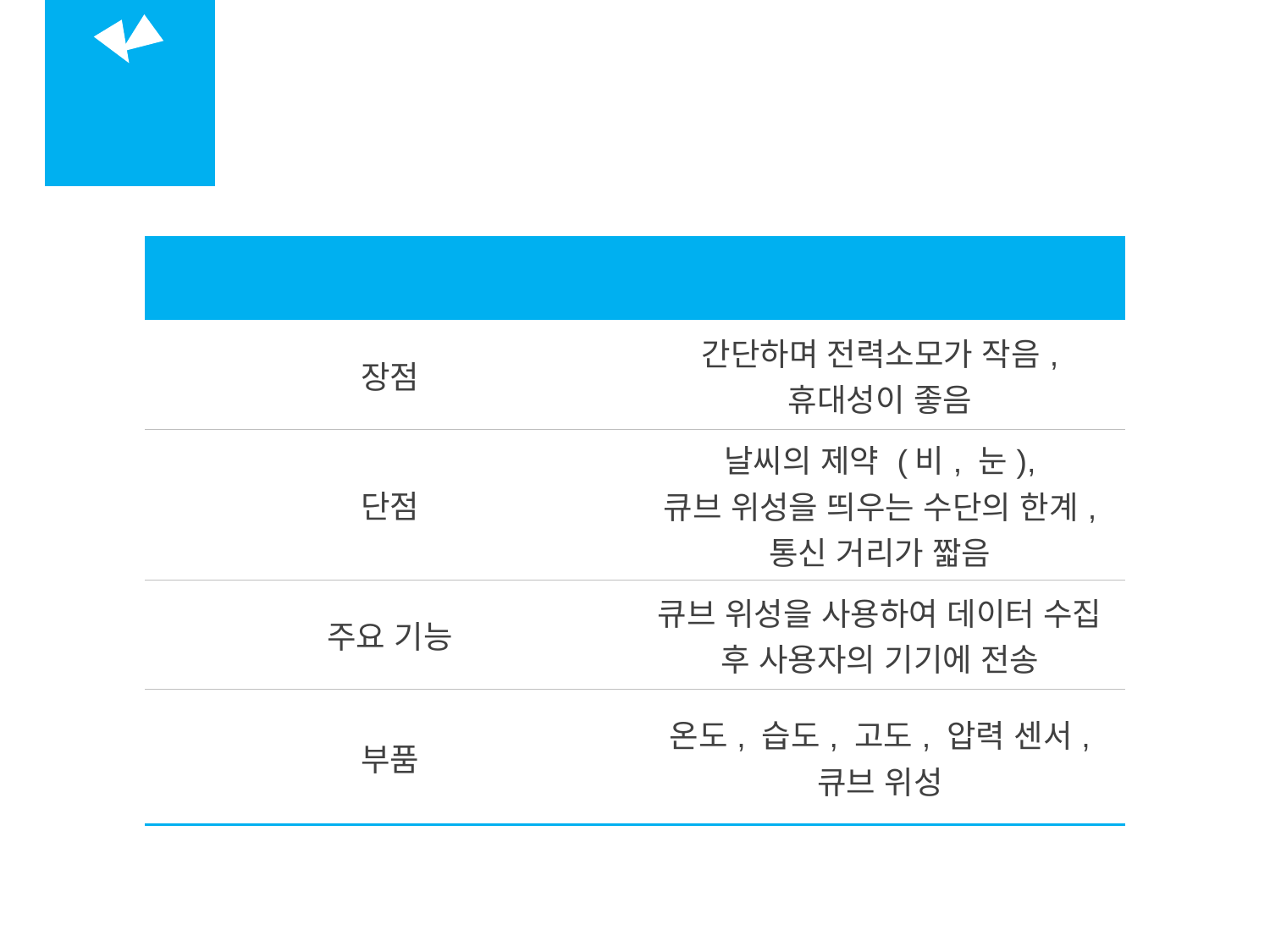

04
Weather
Forecasting
| 조사 내용 | Weather Forecasting |
| --- | --- |
| 장점 | 간단하며 전력소모가 작음, 휴대성이 좋음 |
| 단점 | 날씨의 제약 (비, 눈), 큐브 위성을 띄우는 수단의 한계, 통신 거리가 짧음 |
| 주요 기능 | 큐브 위성을 사용하여 데이터 수집 후 사용자의 기기에 전송 |
| 부품 | 온도, 습도, 고도, 압력 센서, 큐브 위성 |